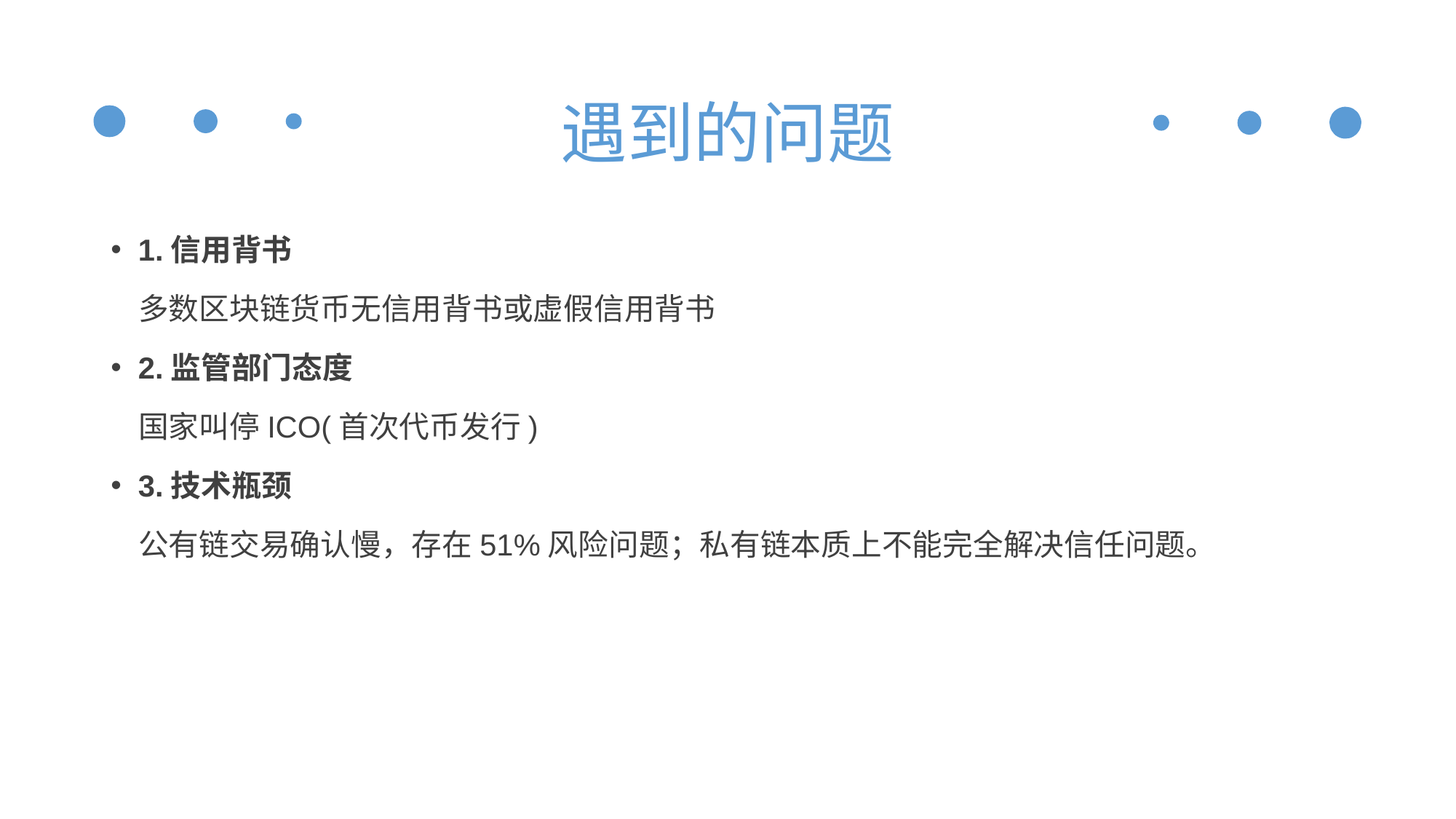

# 遇到的问题
1.信用背书
   多数区块链货币无信用背书或虚假信用背书
2.监管部门态度
   国家叫停ICO(首次代币发行)
3.技术瓶颈
   公有链交易确认慢，存在51%风险问题；私有链本质上不能完全解决信任问题。